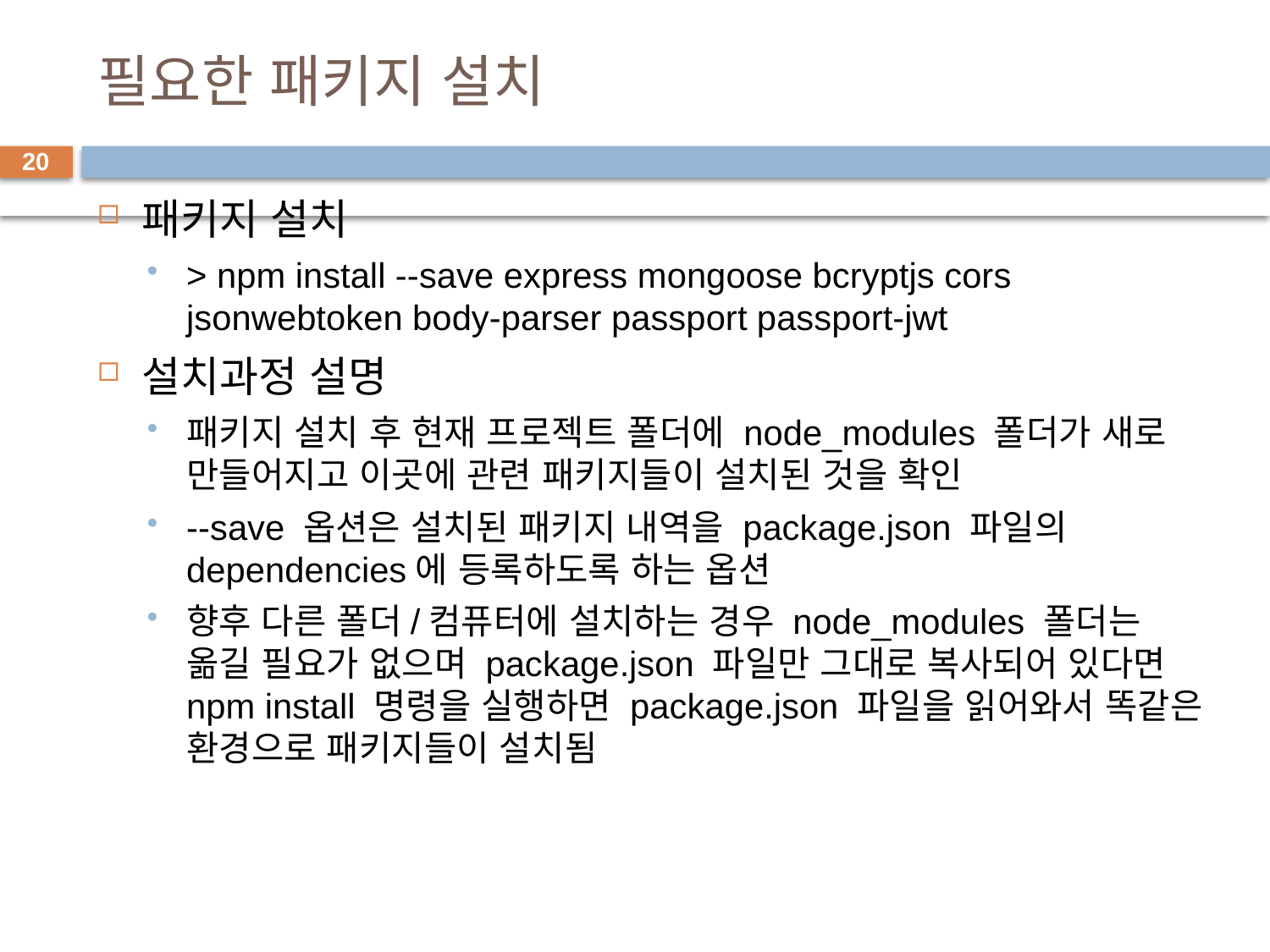

# 필요한 패키지 설치
20
패키지 설치
> npm install --save express mongoose bcryptjs cors jsonwebtoken body-parser passport passport-jwt
설치과정 설명
패키지 설치 후 현재 프로젝트 폴더에 node_modules 폴더가 새로 만들어지고 이곳에 관련 패키지들이 설치된 것을 확인
--save 옵션은 설치된 패키지 내역을 package.json 파일의 dependencies에 등록하도록 하는 옵션
향후 다른 폴더/컴퓨터에 설치하는 경우 node_modules 폴더는 옮길 필요가 없으며 package.json 파일만 그대로 복사되어 있다면 npm install 명령을 실행하면 package.json 파일을 읽어와서 똑같은 환경으로 패키지들이 설치됨